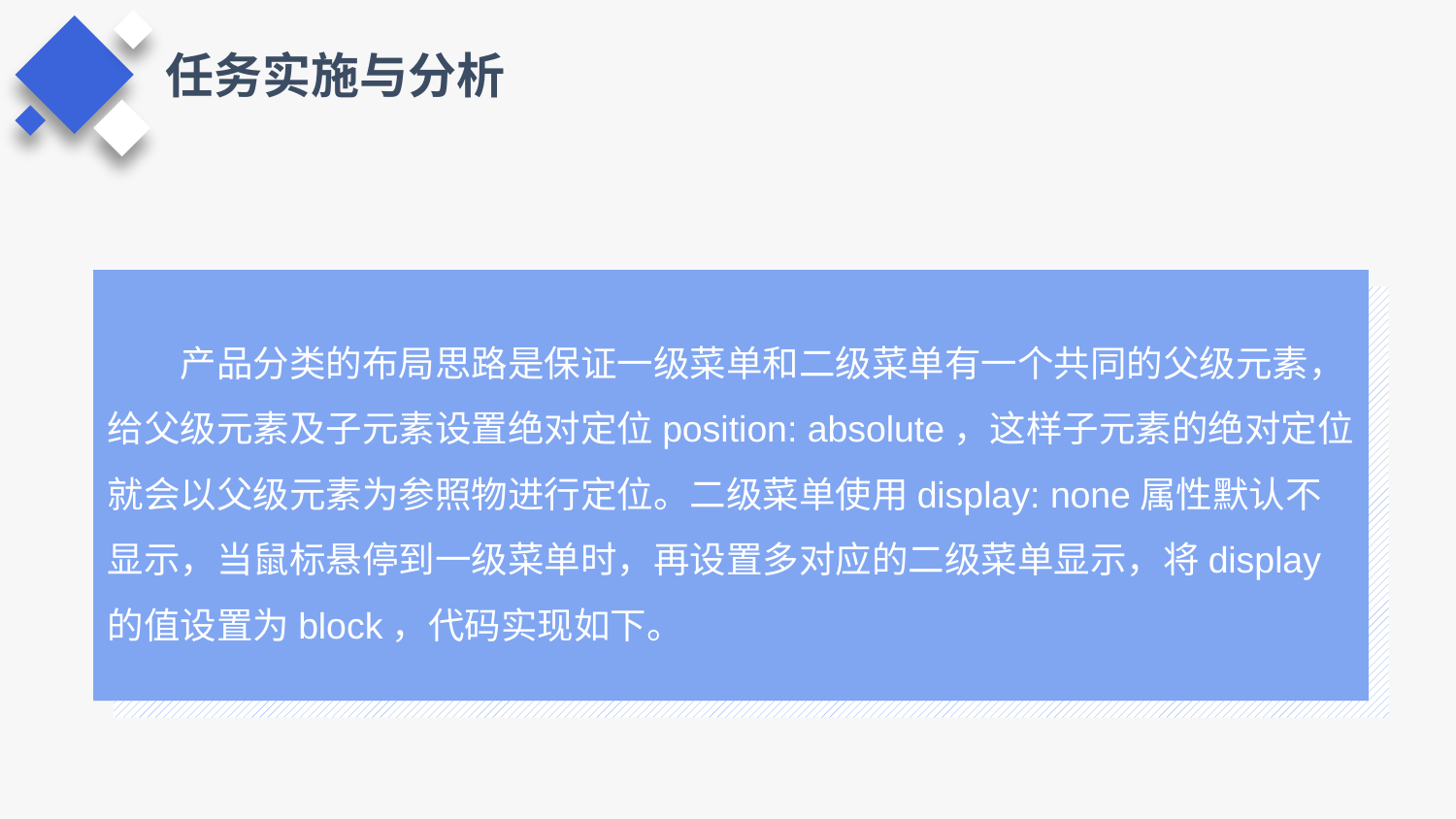

任务实施与分析

产品分类的布局思路是保证一级菜单和二级菜单有一个共同的父级元素，给父级元素及子元素设置绝对定位position: absolute，这样子元素的绝对定位就会以父级元素为参照物进行定位。二级菜单使用display: none属性默认不显示，当鼠标悬停到一级菜单时，再设置多对应的二级菜单显示，将display的值设置为block，代码实现如下。